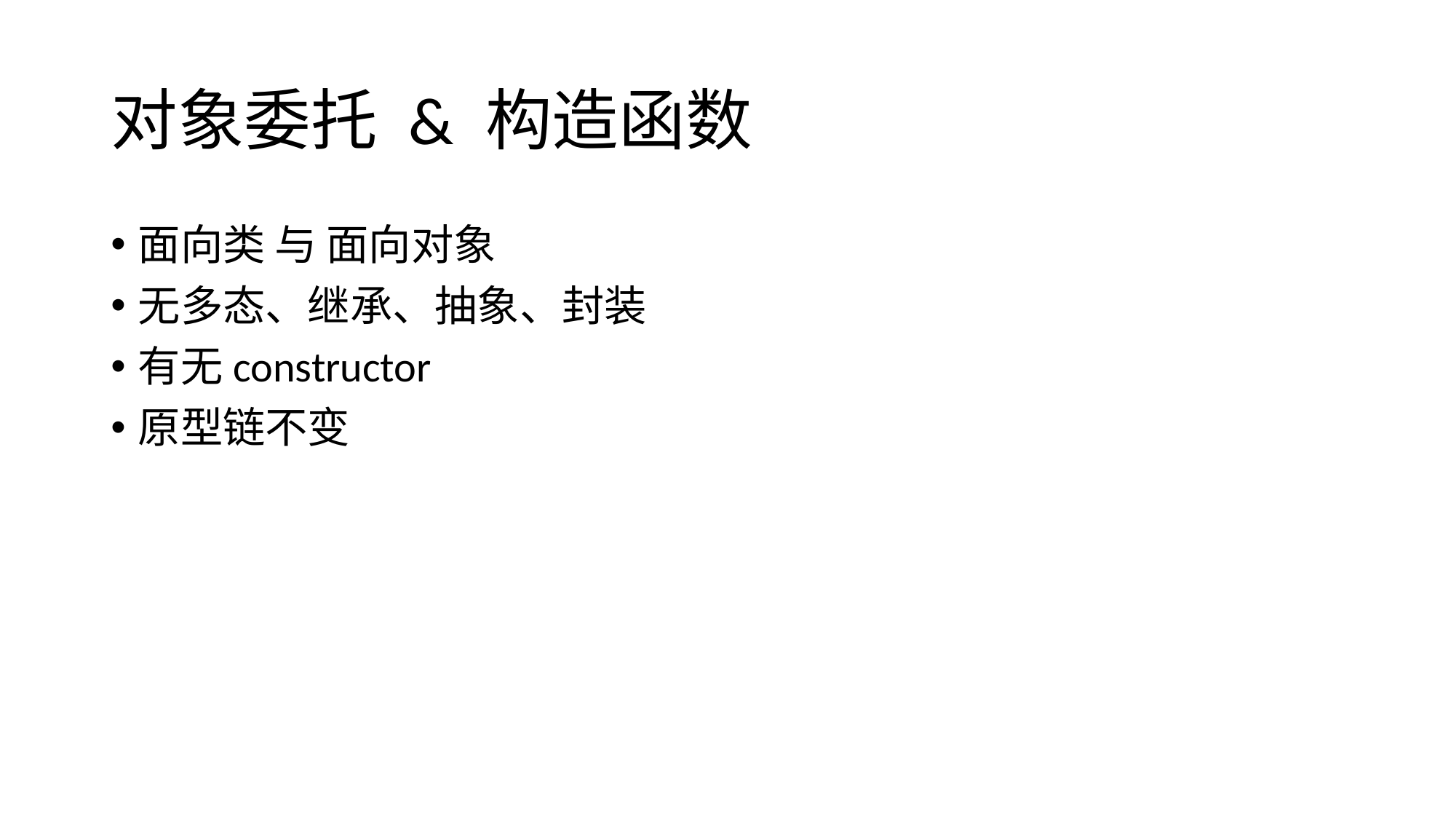

# 对象委托 & 构造函数
面向类 与 面向对象
无多态、继承、抽象、封装
有无constructor
原型链不变